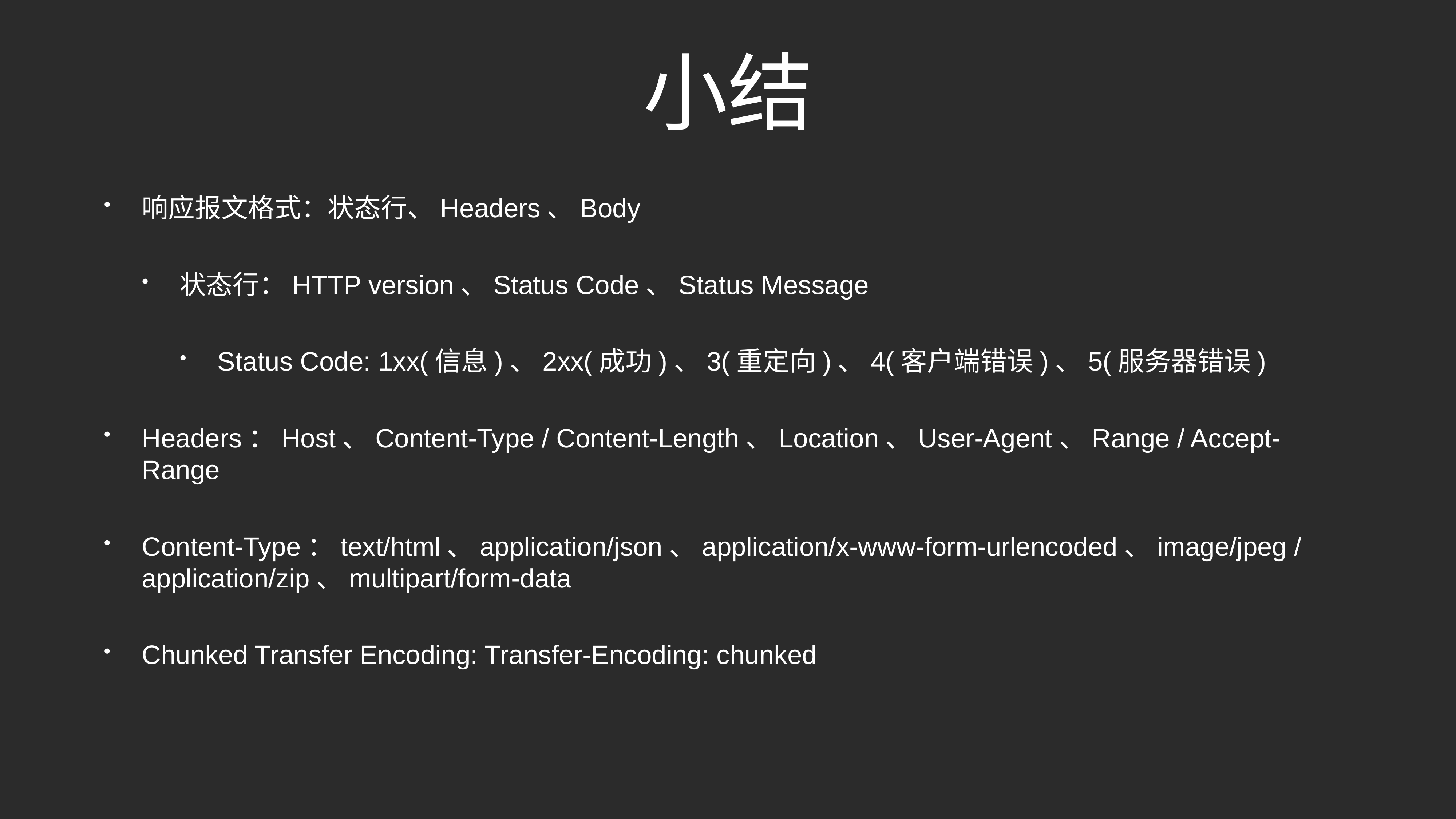

# 小结
响应报文格式：状态行、Headers、Body
状态行：HTTP version、Status Code、Status Message
Status Code: 1xx(信息)、2xx(成功)、3(重定向)、4(客户端错误)、5(服务器错误)
Headers：Host、Content-Type / Content-Length、Location、User-Agent、Range / Accept-Range
Content-Type：text/html、application/json、application/x-www-form-urlencoded、image/jpeg / application/zip、multipart/form-data
Chunked Transfer Encoding: Transfer-Encoding: chunked